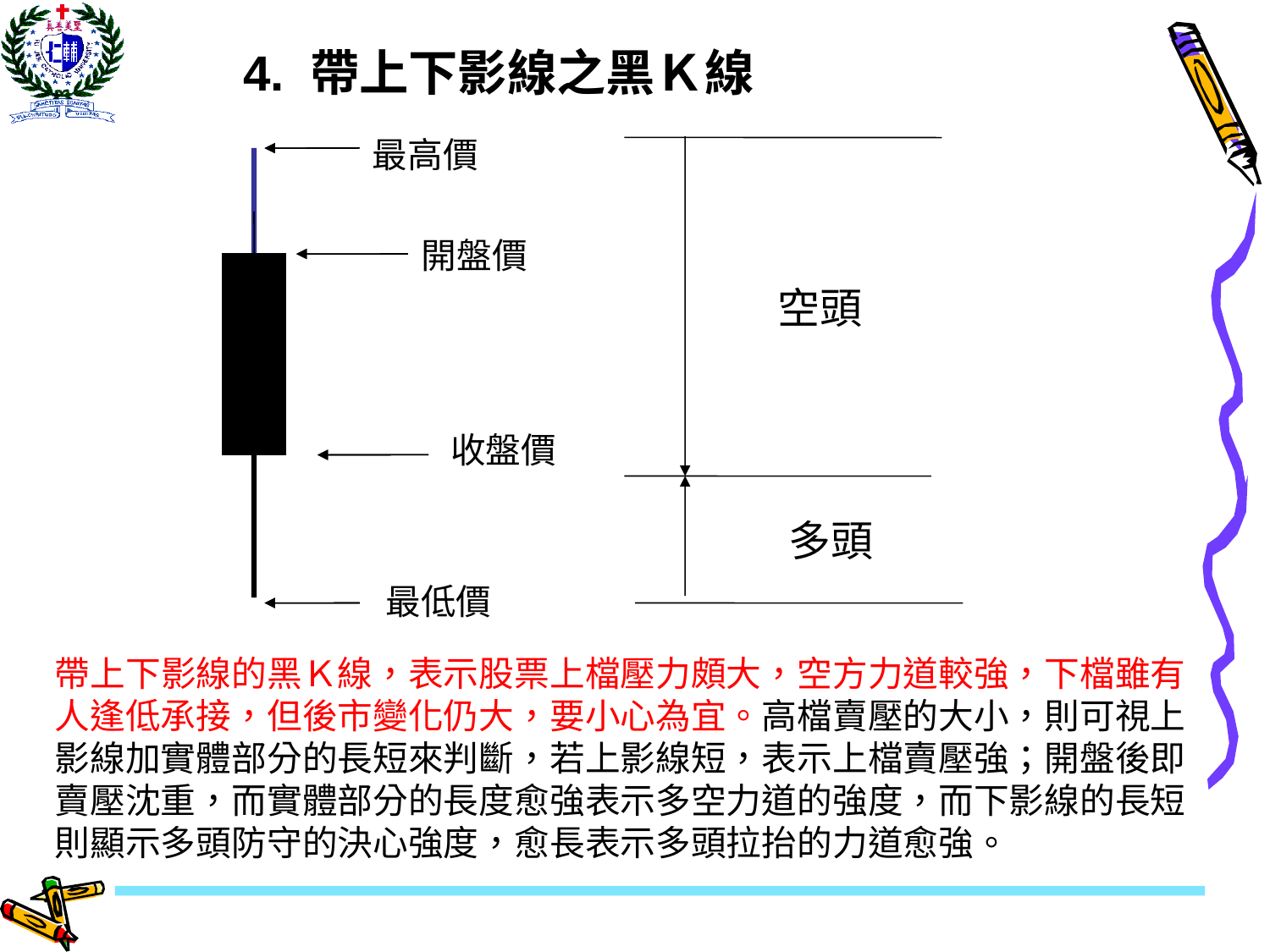

# 4. 帶上下影線之黑Ｋ線
最高價

最高價

開盤價

空頭
收盤價

多頭
最低價

最低價

帶上下影線的黑Ｋ線，表示股票上檔壓力頗大，空方力道較強，下檔雖有人逢低承接，但後市變化仍大，要小心為宜。高檔賣壓的大小，則可視上影線加實體部分的長短來判斷，若上影線短，表示上檔賣壓強；開盤後即賣壓沈重，而實體部分的長度愈強表示多空力道的強度，而下影線的長短則顯示多頭防守的決心強度，愈長表示多頭拉抬的力道愈強。